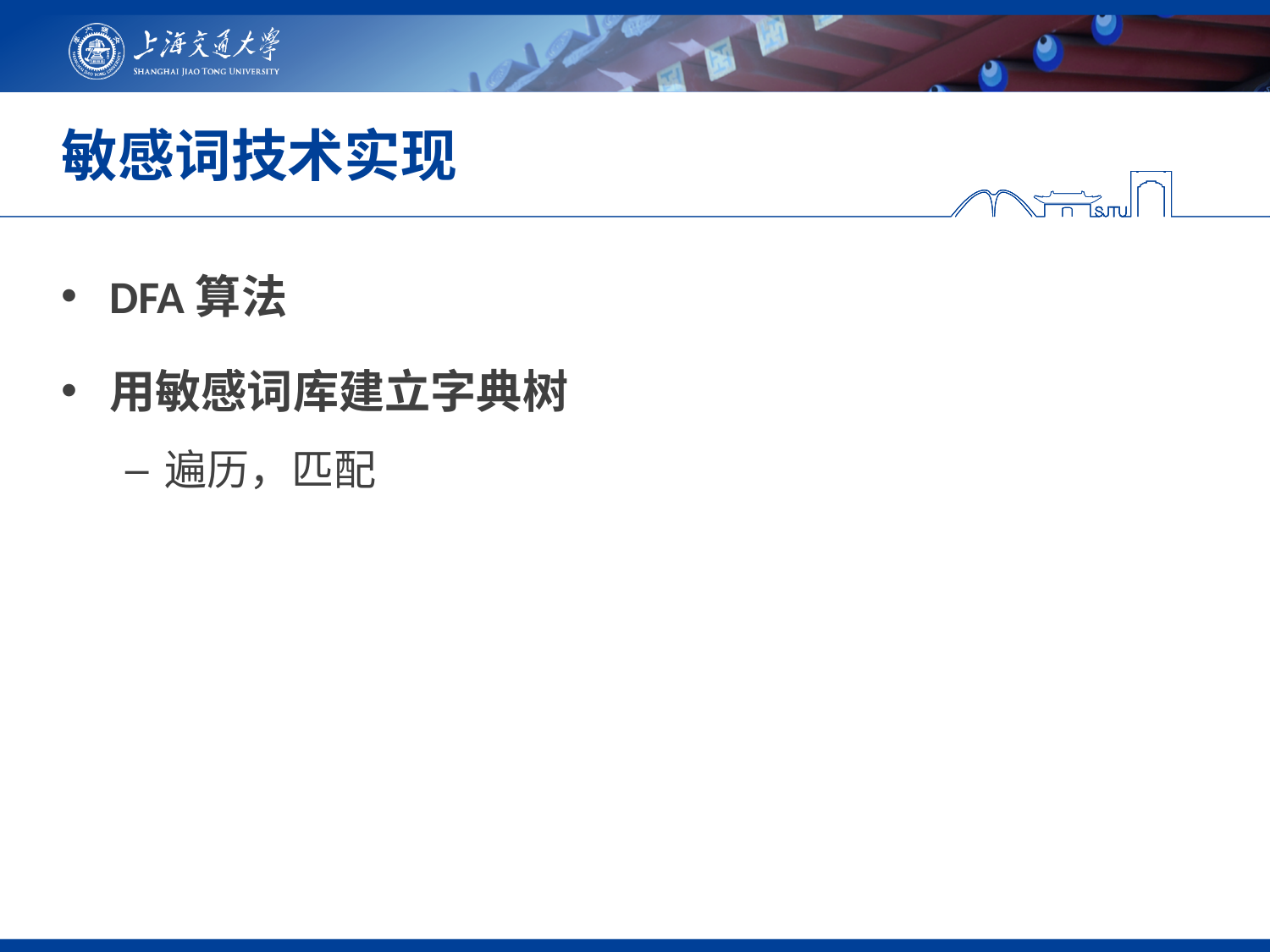

敏感词技术实现
DFA算法
用敏感词库建立字典树
遍历，匹配

Cold boot OP-TEE
Cold boot TSP